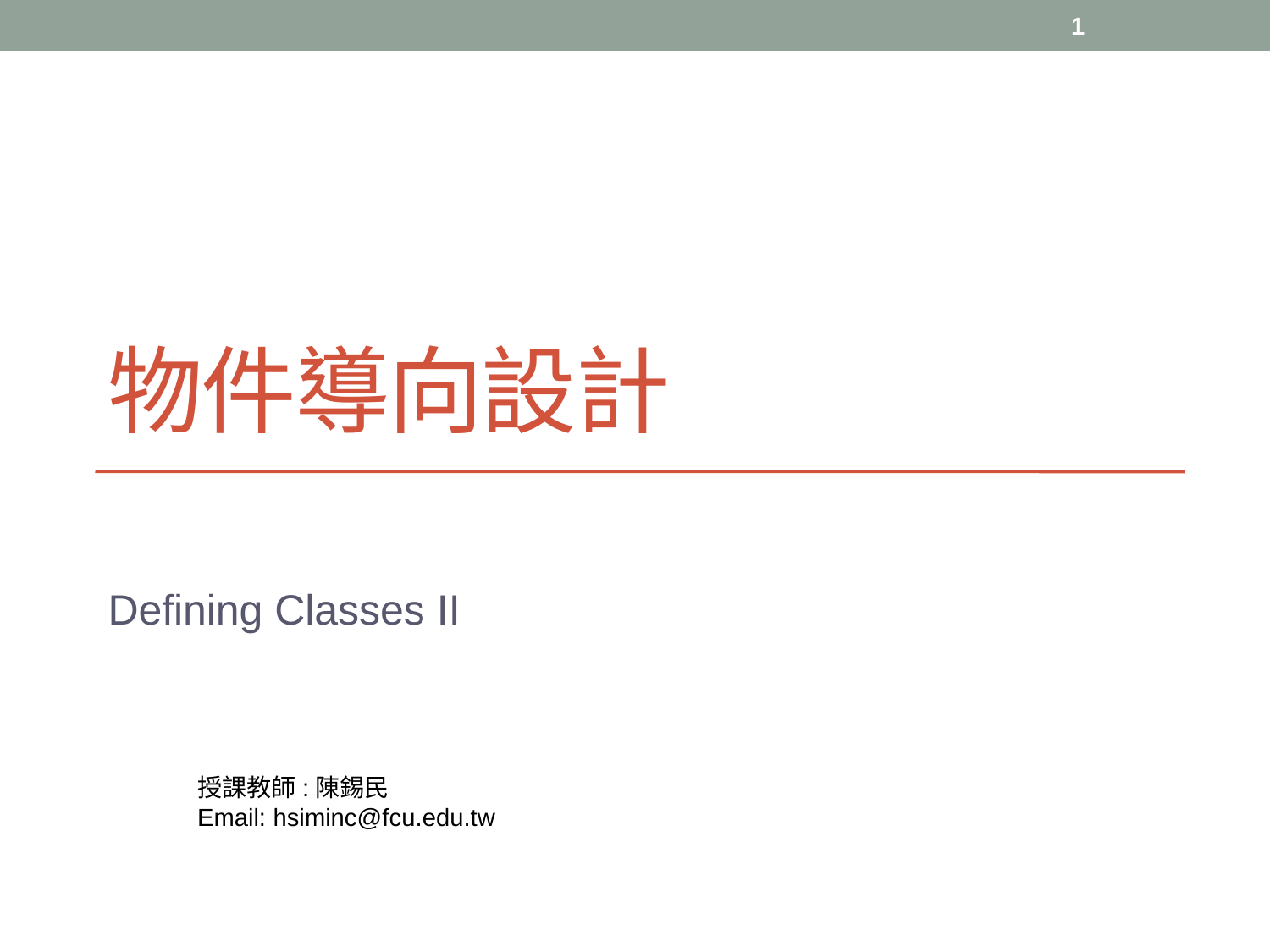

1
# 物件導向設計
Defining Classes II
授課教師:陳錫民
Email: hsiminc@fcu.edu.tw